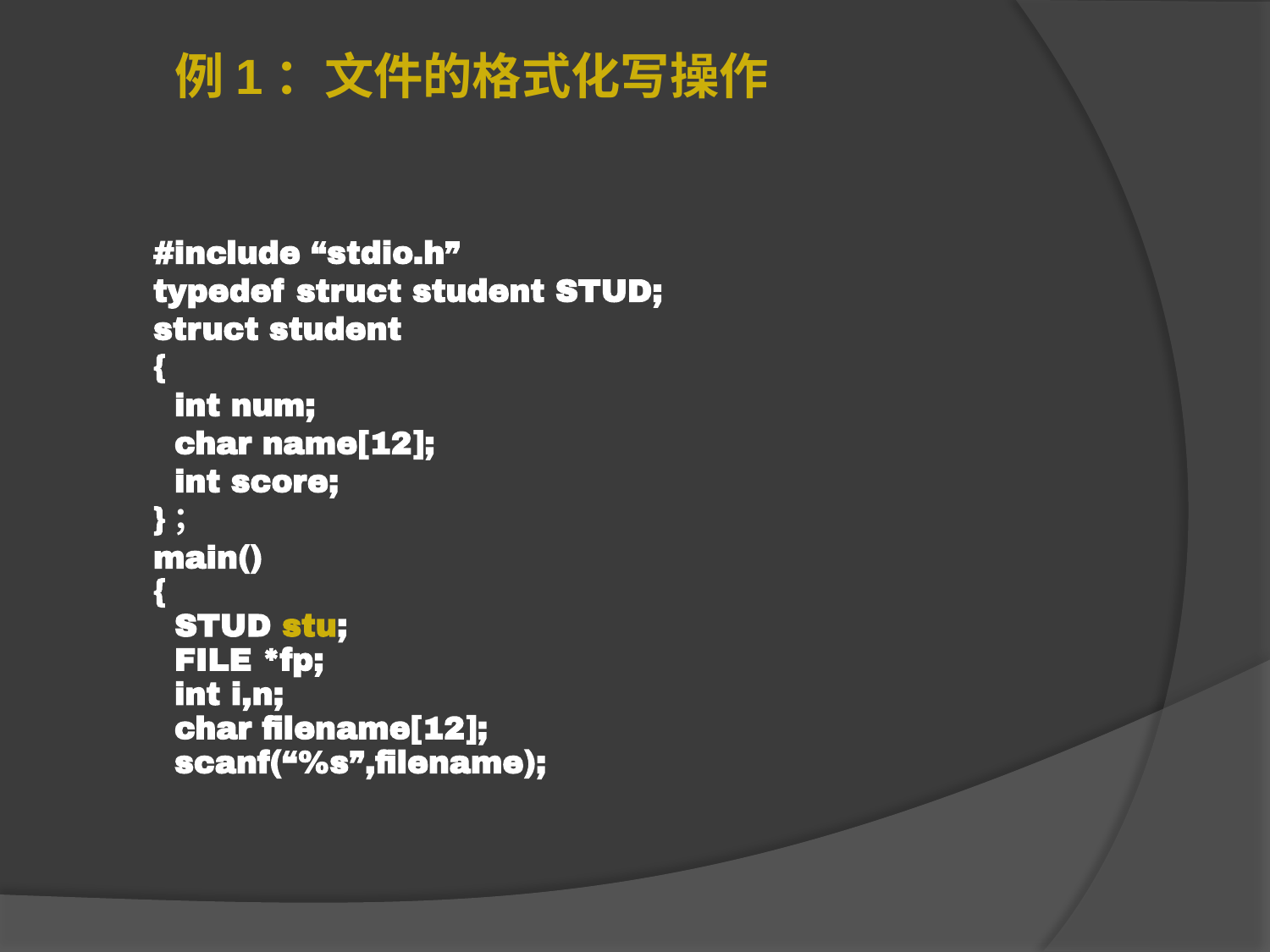

例1：文件的格式化写操作
#include “stdio.h”
typedef struct student STUD;
struct student
{
  int num;
  char name[12];
  int score;
}；
main()
{
  STUD stu;
  FILE *fp;
  int i,n;
  char filename[12];
  scanf(“%s”,filename);